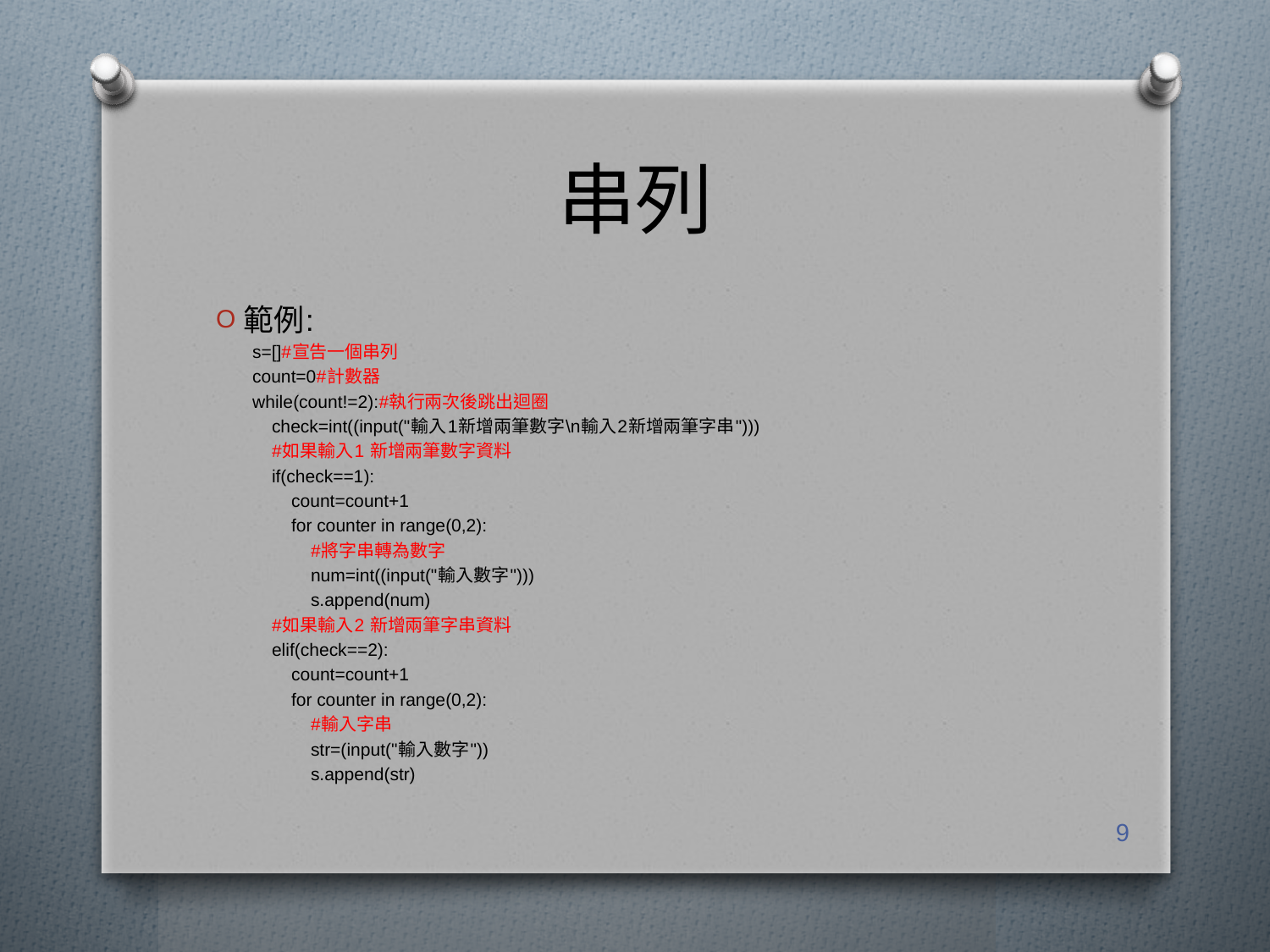

# 串列
範例:
s=[]#宣告一個串列
count=0#計數器
while(count!=2):#執行兩次後跳出迴圈
    check=int((input("輸入1新增兩筆數字\n輸入2新增兩筆字串")))
    #如果輸入1 新增兩筆數字資料
    if(check==1):
        count=count+1
        for counter in range(0,2):
            #將字串轉為數字
            num=int((input("輸入數字")))
            s.append(num)
    #如果輸入2 新增兩筆字串資料
    elif(check==2):
        count=count+1
        for counter in range(0,2):
            #輸入字串
            str=(input("輸入數字"))
            s.append(str)
9